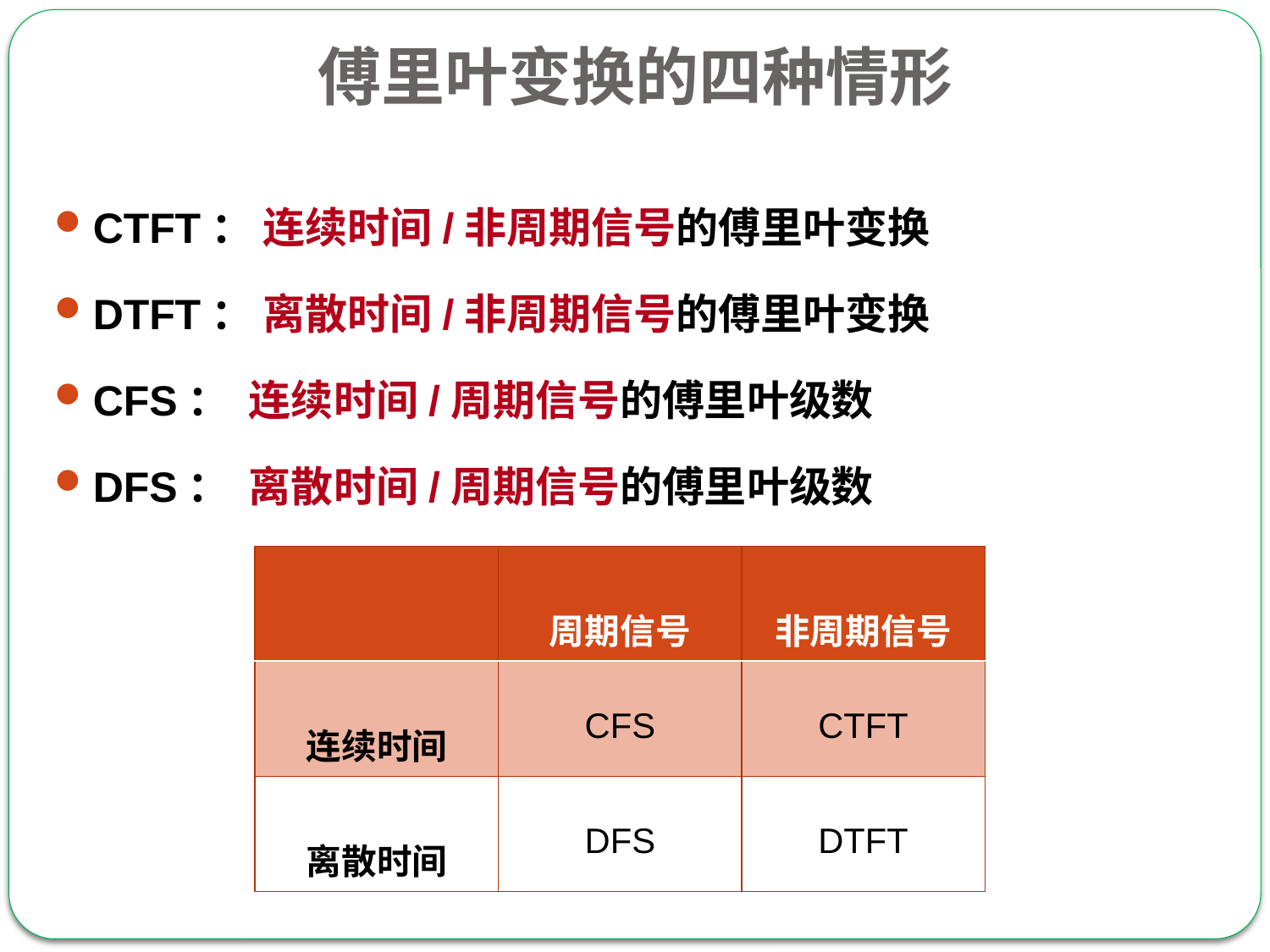

# 傅里叶变换的四种情形
CTFT： 连续时间/非周期信号的傅里叶变换
DTFT： 离散时间/非周期信号的傅里叶变换
CFS：  连续时间/周期信号的傅里叶级数
DFS：  离散时间/周期信号的傅里叶级数
|  | 周期信号 | 非周期信号 |
| --- | --- | --- |
| 连续时间 | CFS | CTFT |
| 离散时间 | DFS | DTFT |